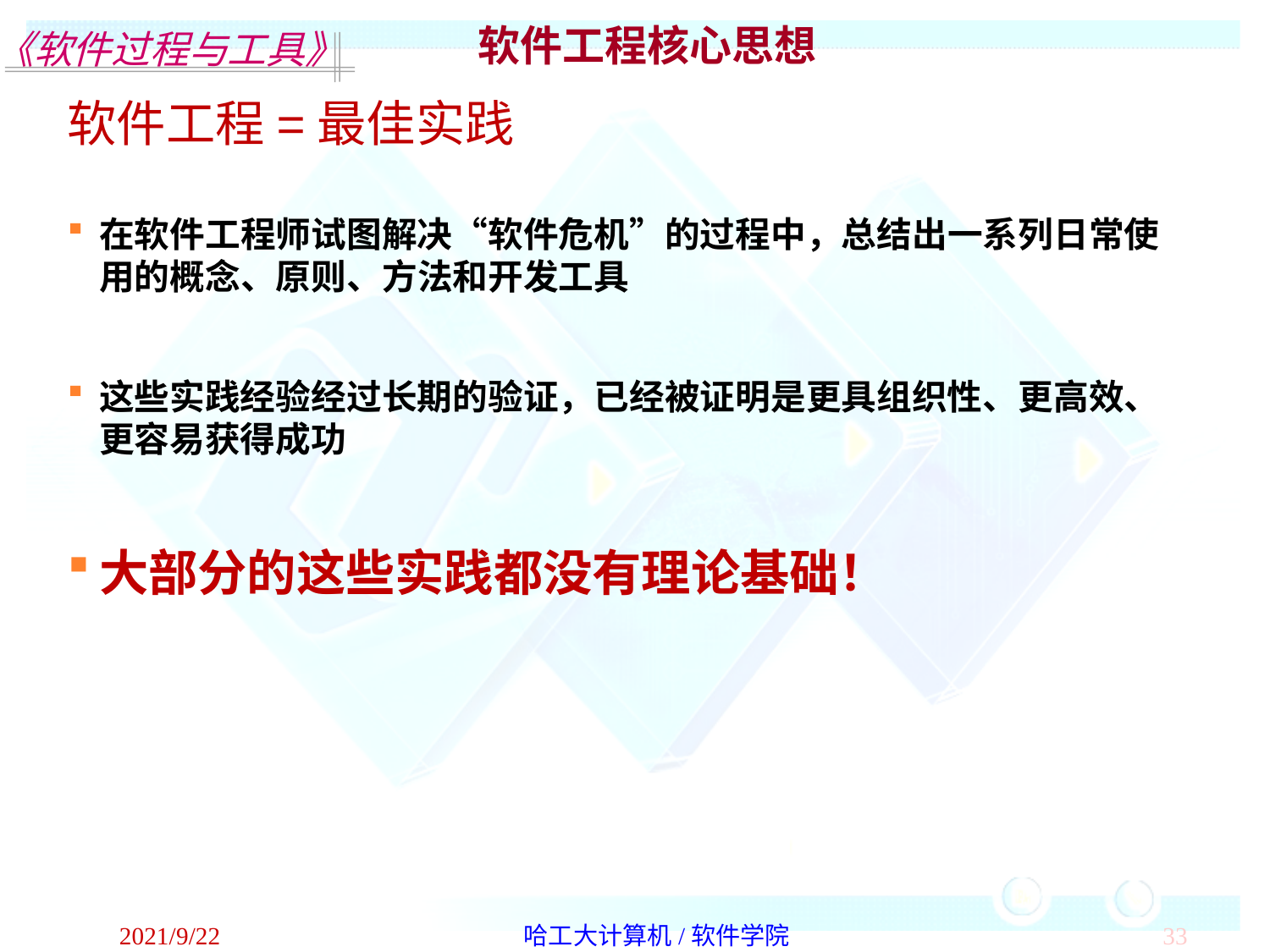

软件工程核心思想
软件工程=最佳实践
在软件工程师试图解决“软件危机”的过程中，总结出一系列日常使用的概念、原则、方法和开发工具

这些实践经验经过长期的验证，已经被证明是更具组织性、更高效、更容易获得成功

大部分的这些实践都没有理论基础！